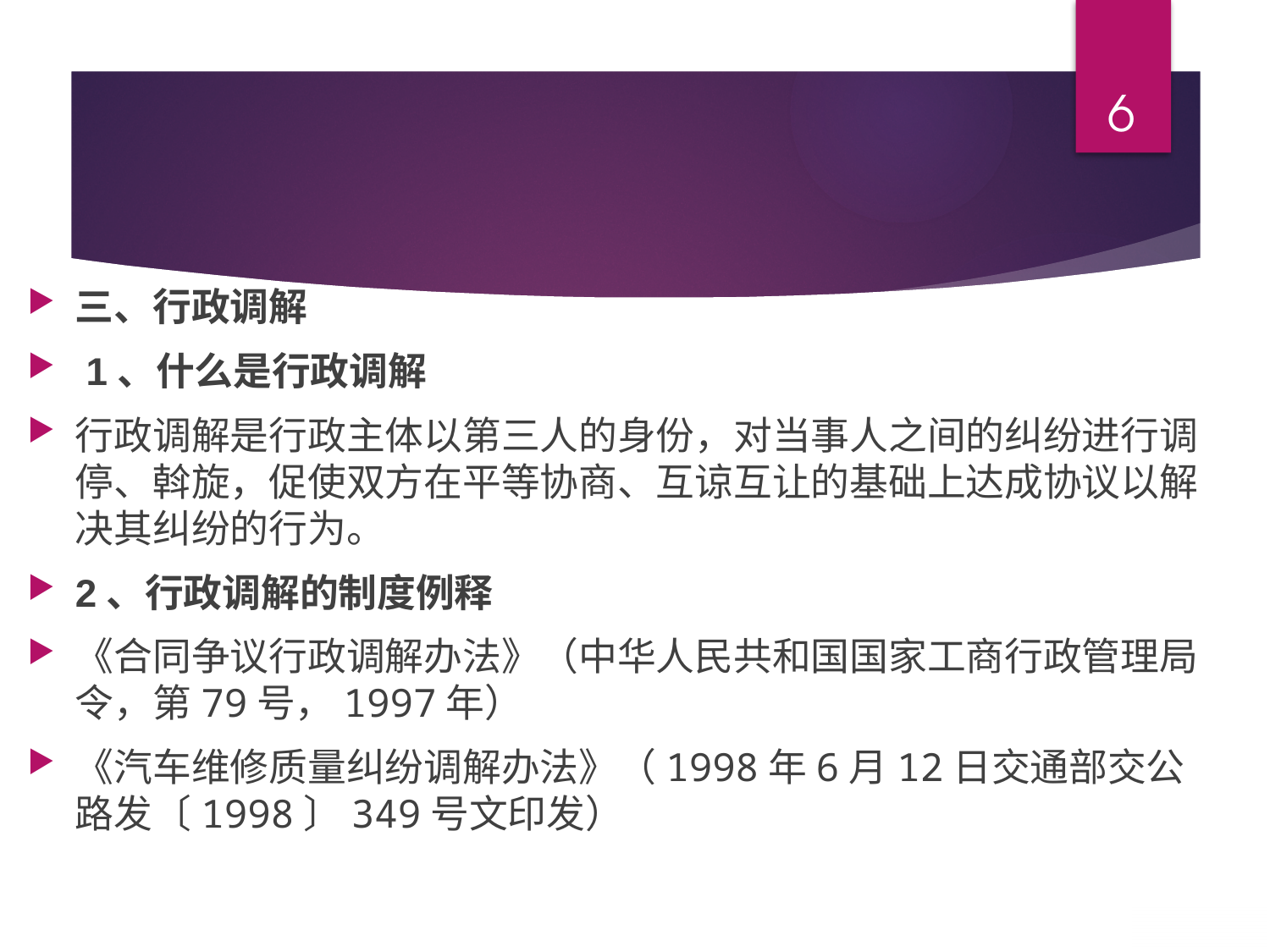

6
#
三、行政调解
 1、什么是行政调解
行政调解是行政主体以第三人的身份，对当事人之间的纠纷进行调停、斡旋，促使双方在平等协商、互谅互让的基础上达成协议以解决其纠纷的行为。
2、行政调解的制度例释
《合同争议行政调解办法》（中华人民共和国国家工商行政管理局令，第79号，1997年）
《汽车维修质量纠纷调解办法》（1998年6月12日交通部交公路发〔1998〕349号文印发）